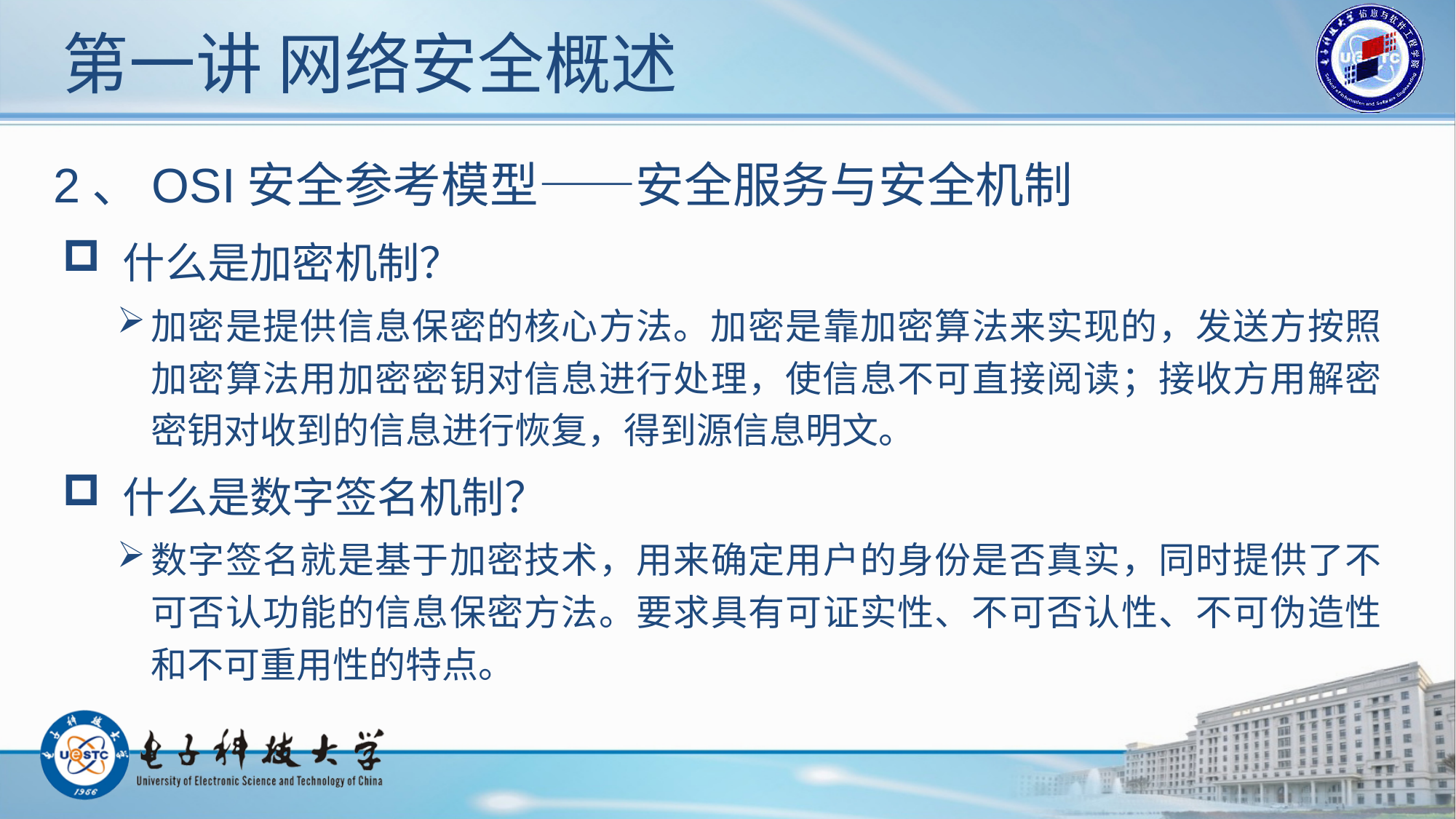

# 第一讲 网络安全概述
2、OSI安全参考模型——安全服务与安全机制
 什么是加密机制？
加密是提供信息保密的核心方法。加密是靠加密算法来实现的，发送方按照加密算法用加密密钥对信息进行处理，使信息不可直接阅读；接收方用解密密钥对收到的信息进行恢复，得到源信息明文。
 什么是数字签名机制？
数字签名就是基于加密技术，用来确定用户的身份是否真实，同时提供了不可否认功能的信息保密方法。要求具有可证实性、不可否认性、不可伪造性和不可重用性的特点。